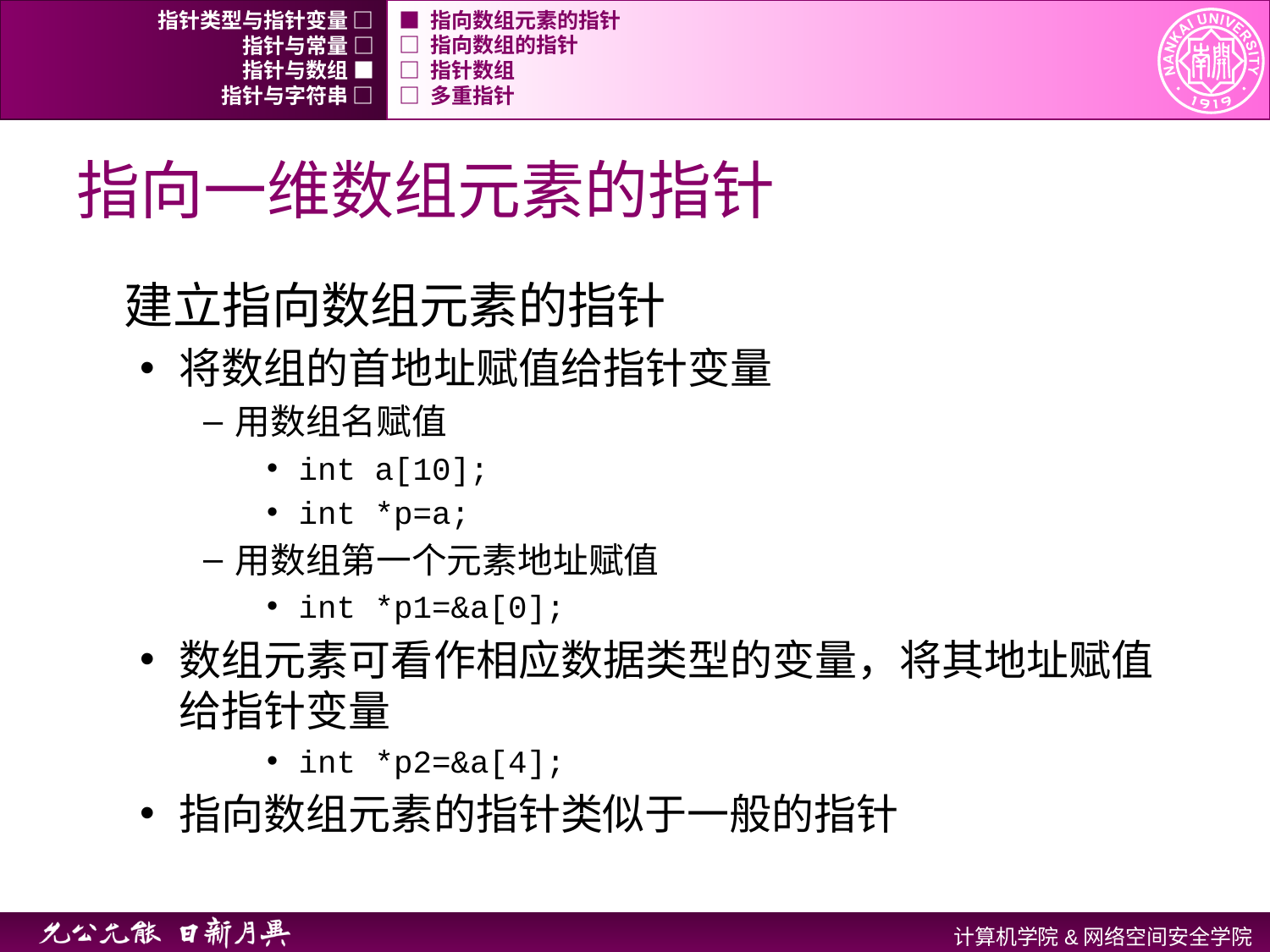

指针类型与指针变量 □
■ 指向数组元素的指针
指针与常量 □
□ 指向数组的指针
指针与数组 ■
□ 指针数组
指针与字符串 □
□ 多重指针
# 指向一维数组元素的指针
建立指向数组元素的指针
将数组的首地址赋值给指针变量
用数组名赋值
int a[10];
int *p=a;
用数组第一个元素地址赋值
int *p1=&a[0];
数组元素可看作相应数据类型的变量，将其地址赋值给指针变量
int *p2=&a[4];
指向数组元素的指针类似于一般的指针